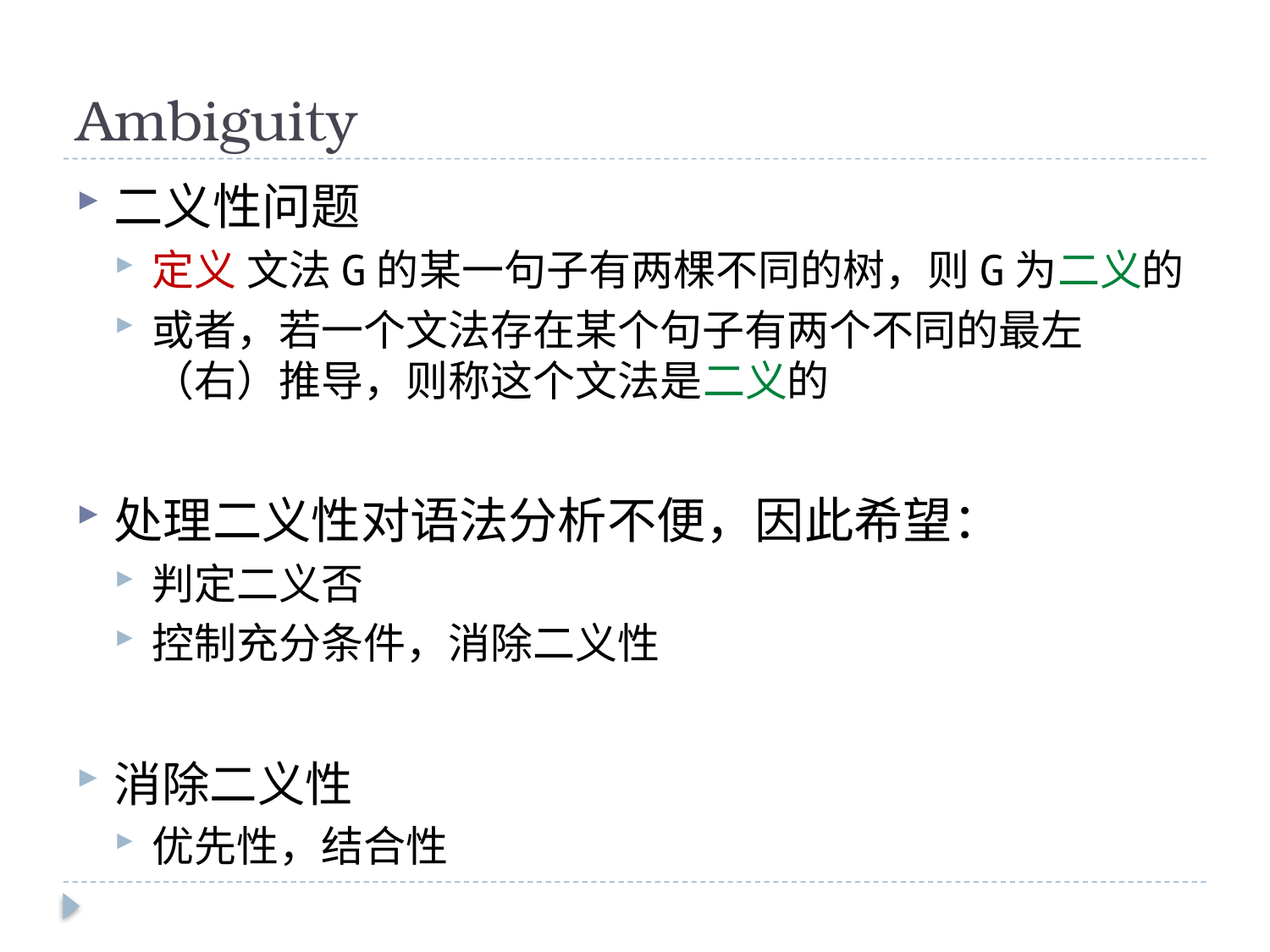

# Ambiguity
二义性问题
定义 文法G的某一句子有两棵不同的树，则G为二义的
或者，若一个文法存在某个句子有两个不同的最左（右）推导，则称这个文法是二义的

处理二义性对语法分析不便，因此希望：
判定二义否
控制充分条件，消除二义性

消除二义性
优先性，结合性

54